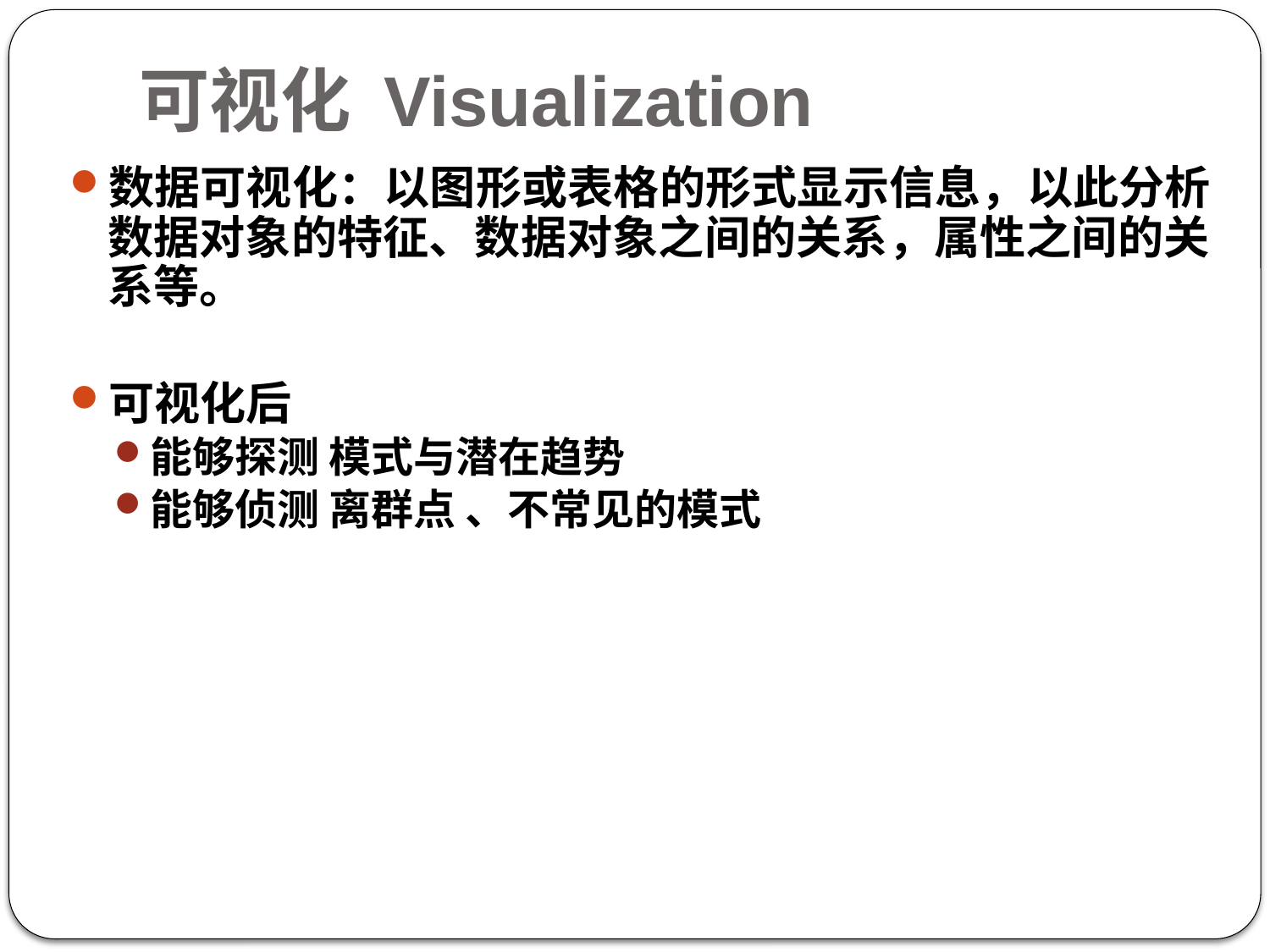

# 可视化 Visualization
数据可视化：以图形或表格的形式显示信息，以此分析数据对象的特征、数据对象之间的关系，属性之间的关系等。

可视化后
能够探测 模式与潜在趋势
能够侦测 离群点 、不常见的模式